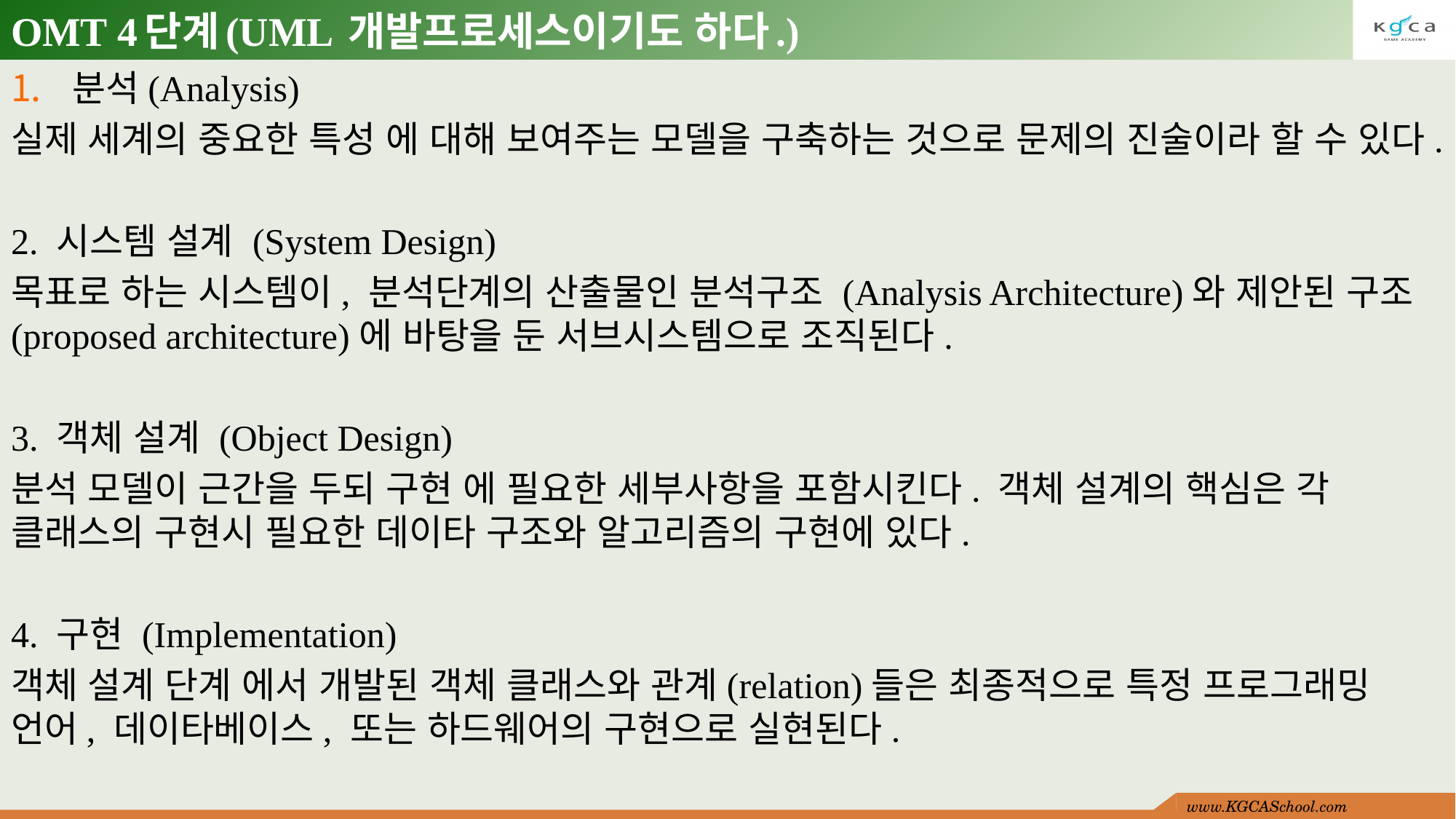

# OMT 4단계(UML 개발프로세스이기도 하다.)
분석(Analysis)
실제 세계의 중요한 특성 에 대해 보여주는 모델을 구축하는 것으로 문제의 진술이라 할 수 있다.

2. 시스템 설계 (System Design)
목표로 하는 시스템이, 분석단계의 산출물인 분석구조 (Analysis Architecture)와 제안된 구조(proposed architecture)에 바탕을 둔 서브시스템으로 조직된다.

3. 객체 설계 (Object Design)
분석 모델이 근간을 두되 구현 에 필요한 세부사항을 포함시킨다. 객체 설계의 핵심은 각 클래스의 구현시 필요한 데이타 구조와 알고리즘의 구현에 있다.

4. 구현 (Implementation)
객체 설계 단계 에서 개발된 객체 클래스와 관계(relation)들은 최종적으로 특정 프로그래밍 언어, 데이타베이스, 또는 하드웨어의 구현으로 실현된다.